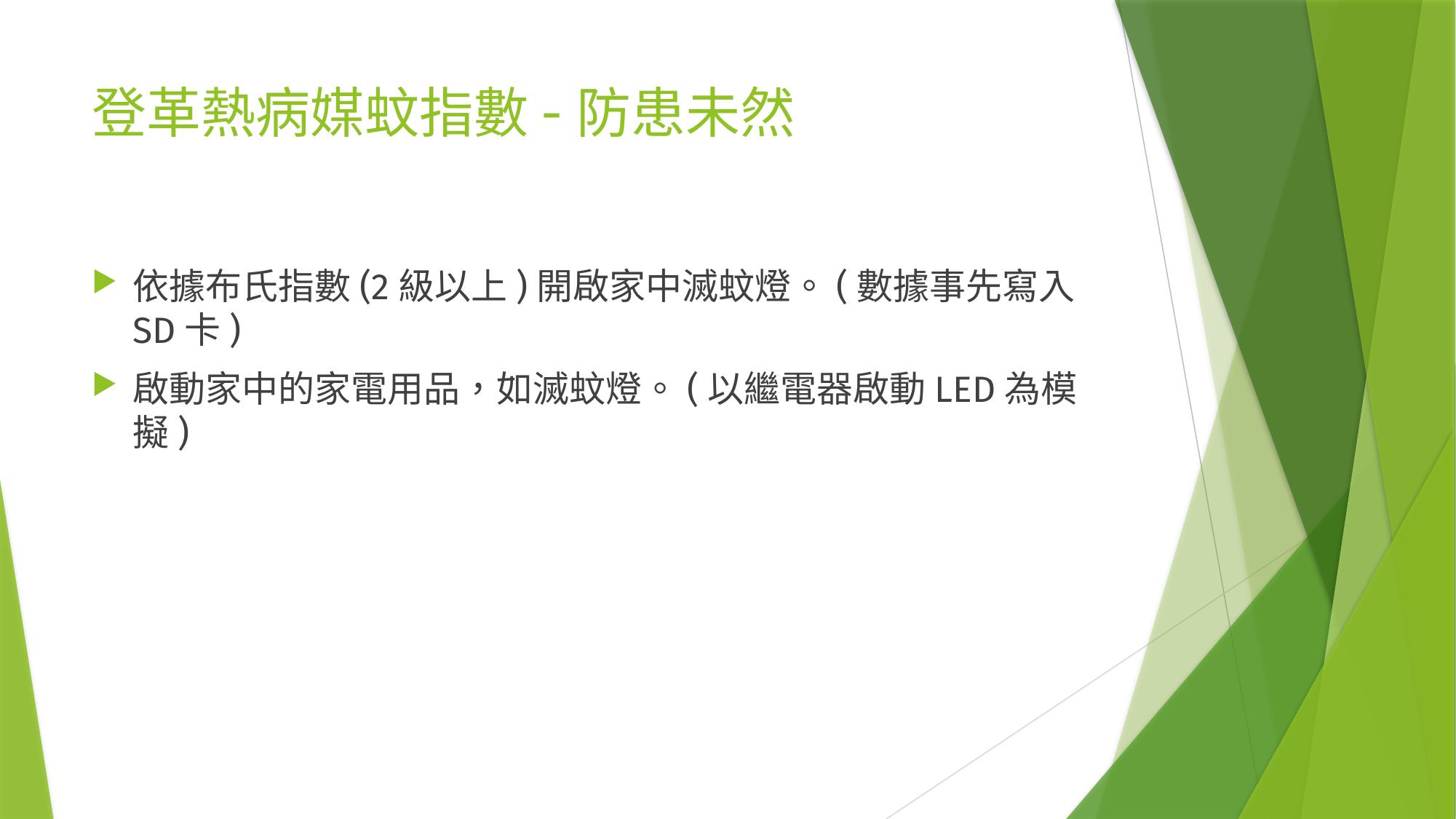

# 登革熱病媒蚊指數-防患未然
依據布氏指數(2級以上)開啟家中滅蚊燈。(數據事先寫入SD卡)
啟動家中的家電用品，如滅蚊燈。(以繼電器啟動LED為模擬)